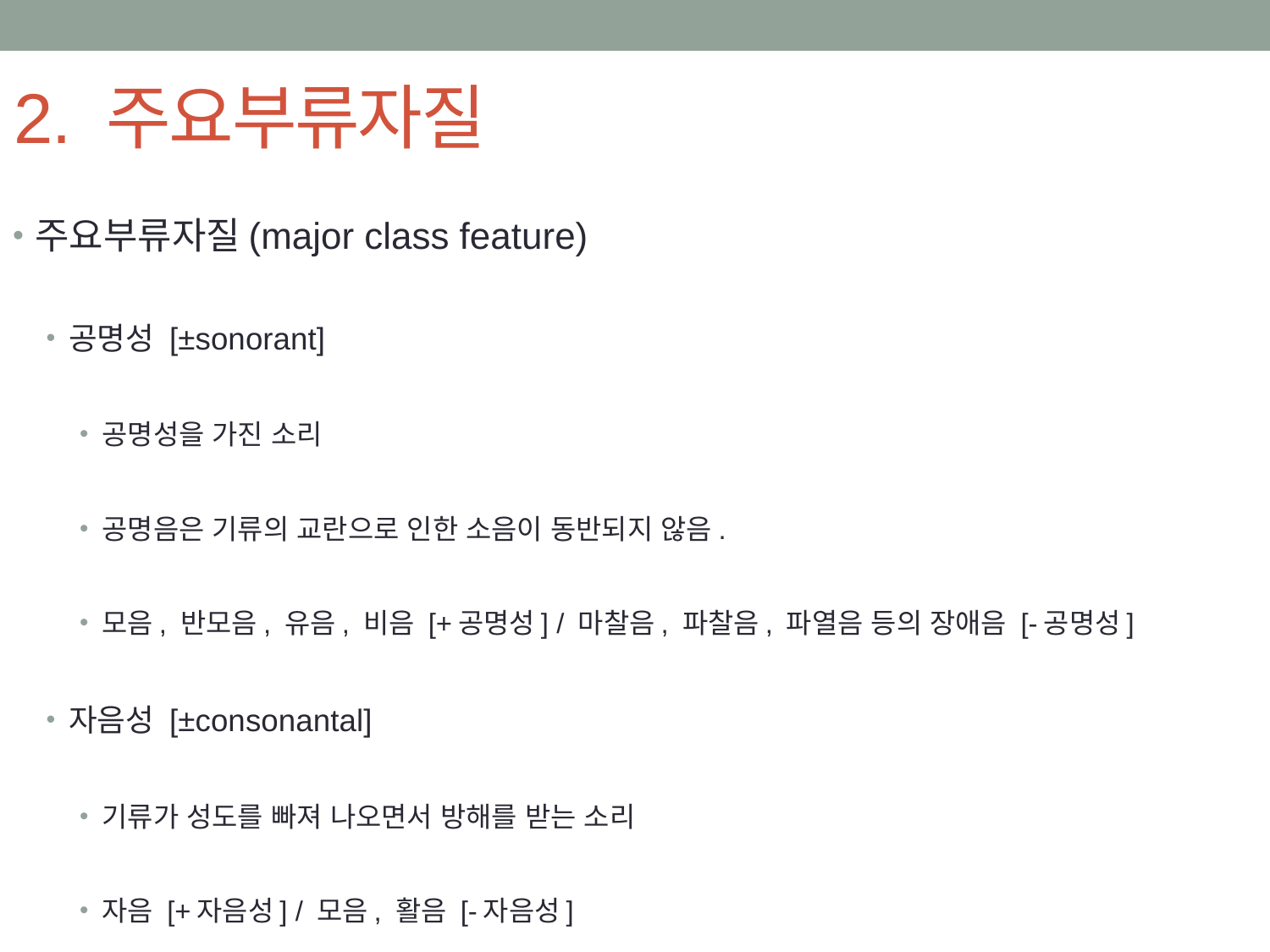

# 2. 주요부류자질
주요부류자질(major class feature)

공명성 [±sonorant]

공명성을 가진 소리

공명음은 기류의 교란으로 인한 소음이 동반되지 않음.

모음, 반모음, 유음, 비음 [+공명성] / 마찰음, 파찰음, 파열음 등의 장애음 [-공명성]

자음성 [±consonantal]

기류가 성도를 빠져 나오면서 방해를 받는 소리

자음 [+자음성] / 모음, 활음 [-자음성]